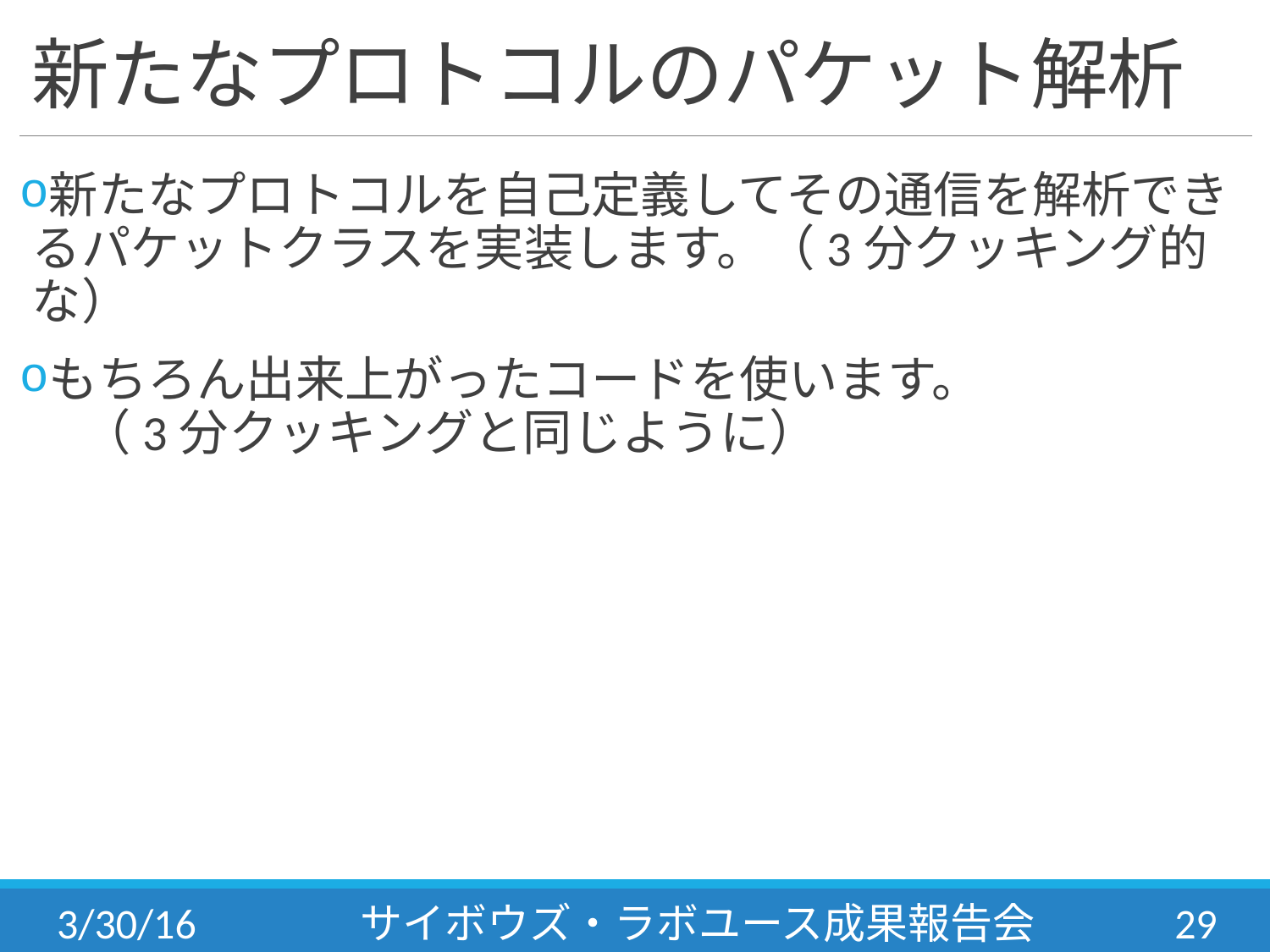

# 新たなプロトコルのパケット解析
新たなプロトコルを自己定義してその通信を解析できるパケットクラスを実装します。（3分クッキング的な）
もちろん出来上がったコードを使います。
　（3分クッキングと同じように）
3/30/16
サイボウズ・ラボユース成果報告会
29